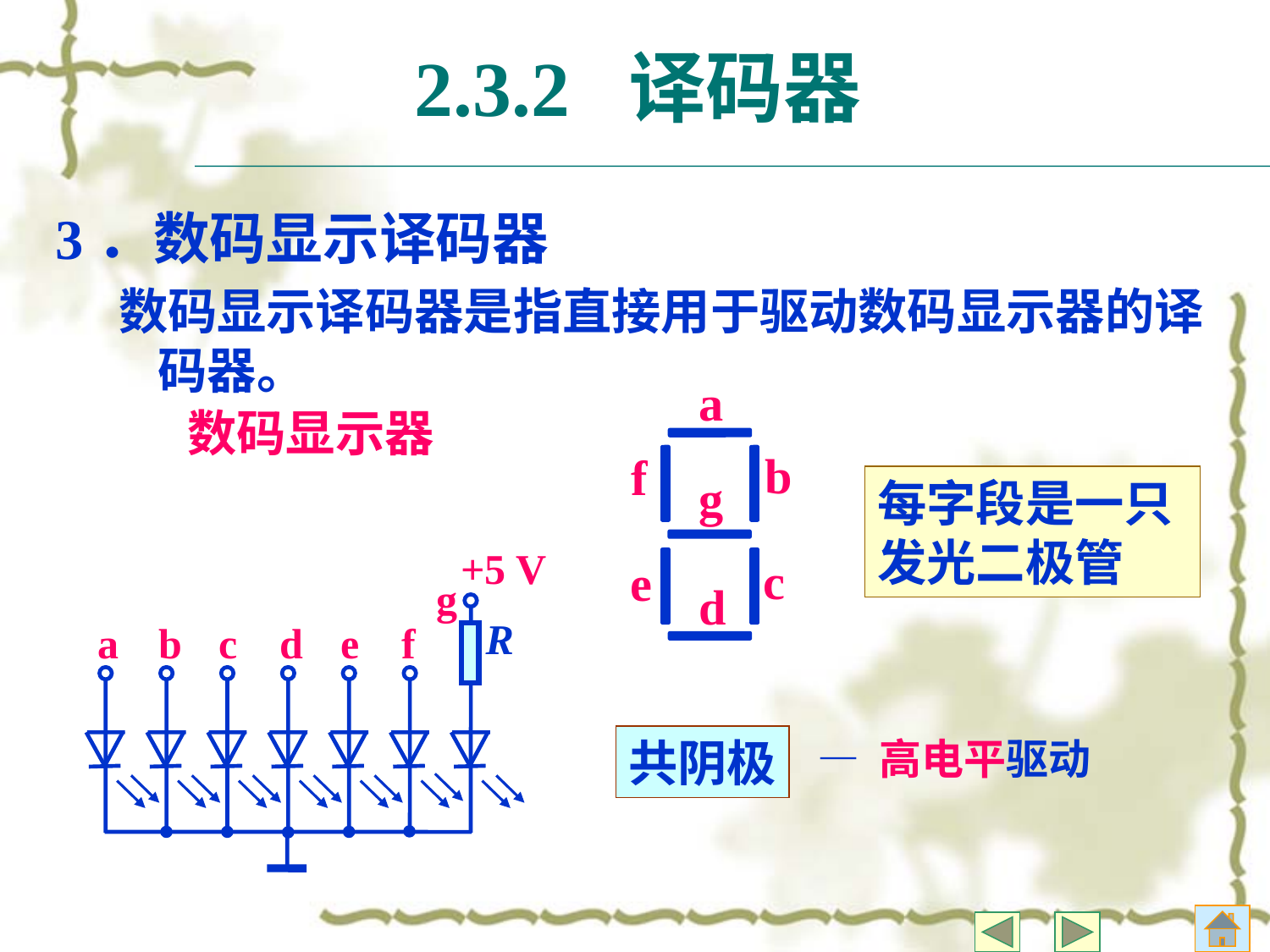

# 2.3.2  译码器
3．数码显示译码器
数码显示译码器是指直接用于驱动数码显示器的译码器。
a

b
f
g
c
e
d
数码显示器
每字段是一只
发光二极管
+5 V
g

R

a
b
c
d
e
f

共阴极
— 高电平驱动